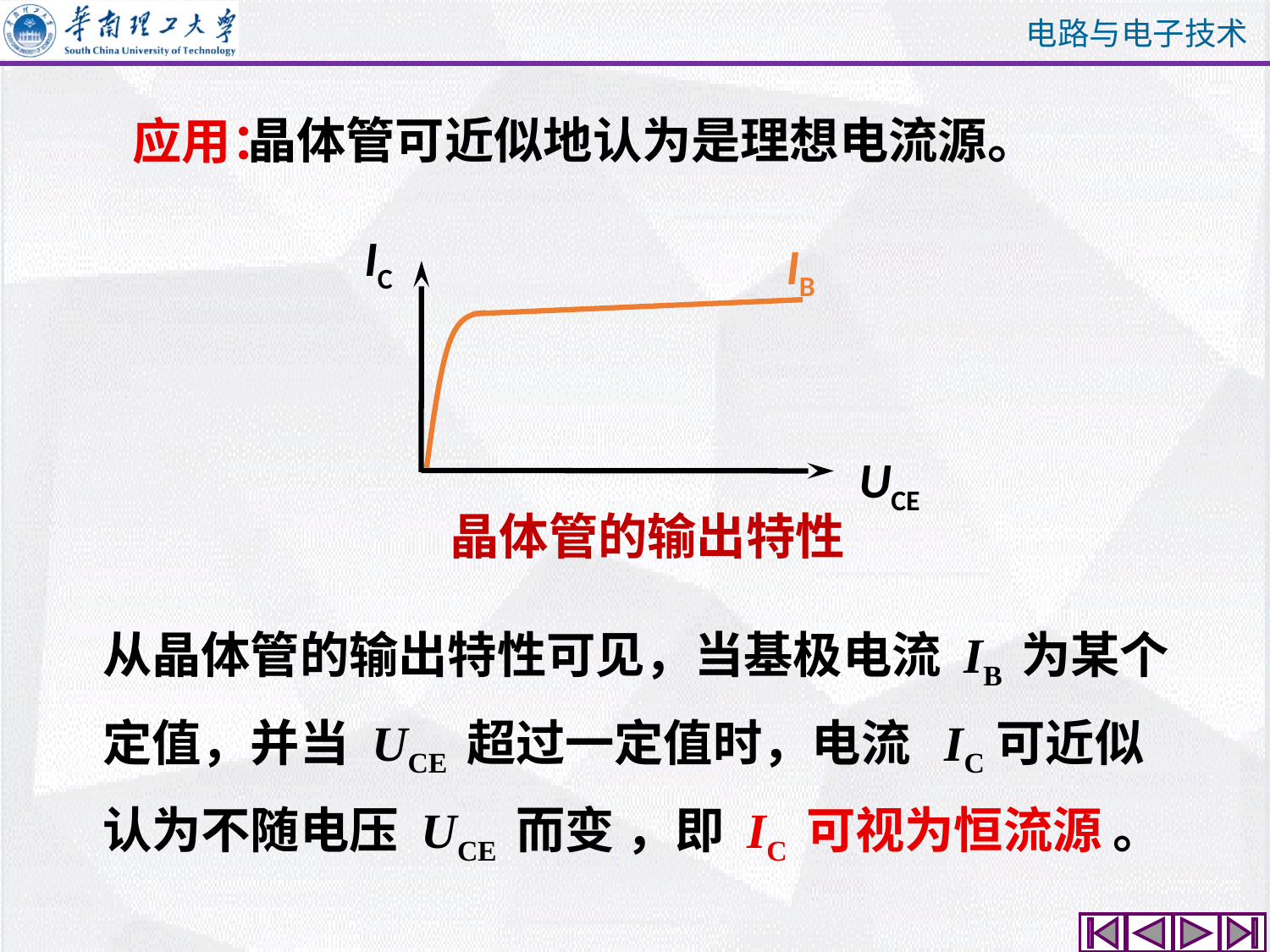

应用：
晶体管可近似地认为是理想电流源。
IC

UCE

IB

晶体管的输出特性
从晶体管的输出特性可见，当基极电流 IB 为某个定值，并当 UCE 超过一定值时，电流  IC可近似认为不随电压 UCE 而变 ，即 IC 可视为恒流源 。